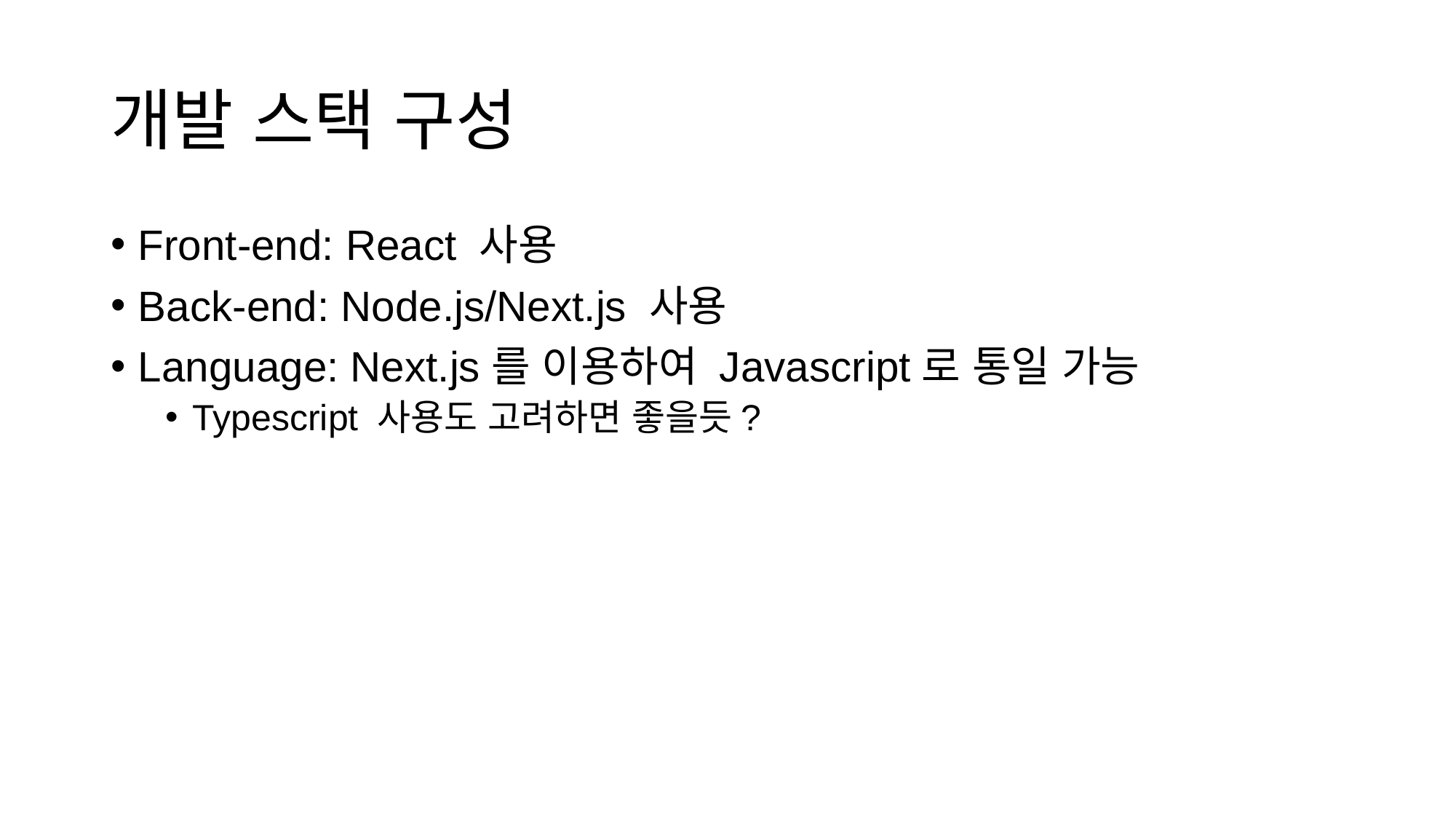

# 개발 스택 구성
Front-end: React 사용
Back-end: Node.js/Next.js 사용
Language: Next.js를 이용하여 Javascript로 통일 가능
Typescript 사용도 고려하면 좋을듯?